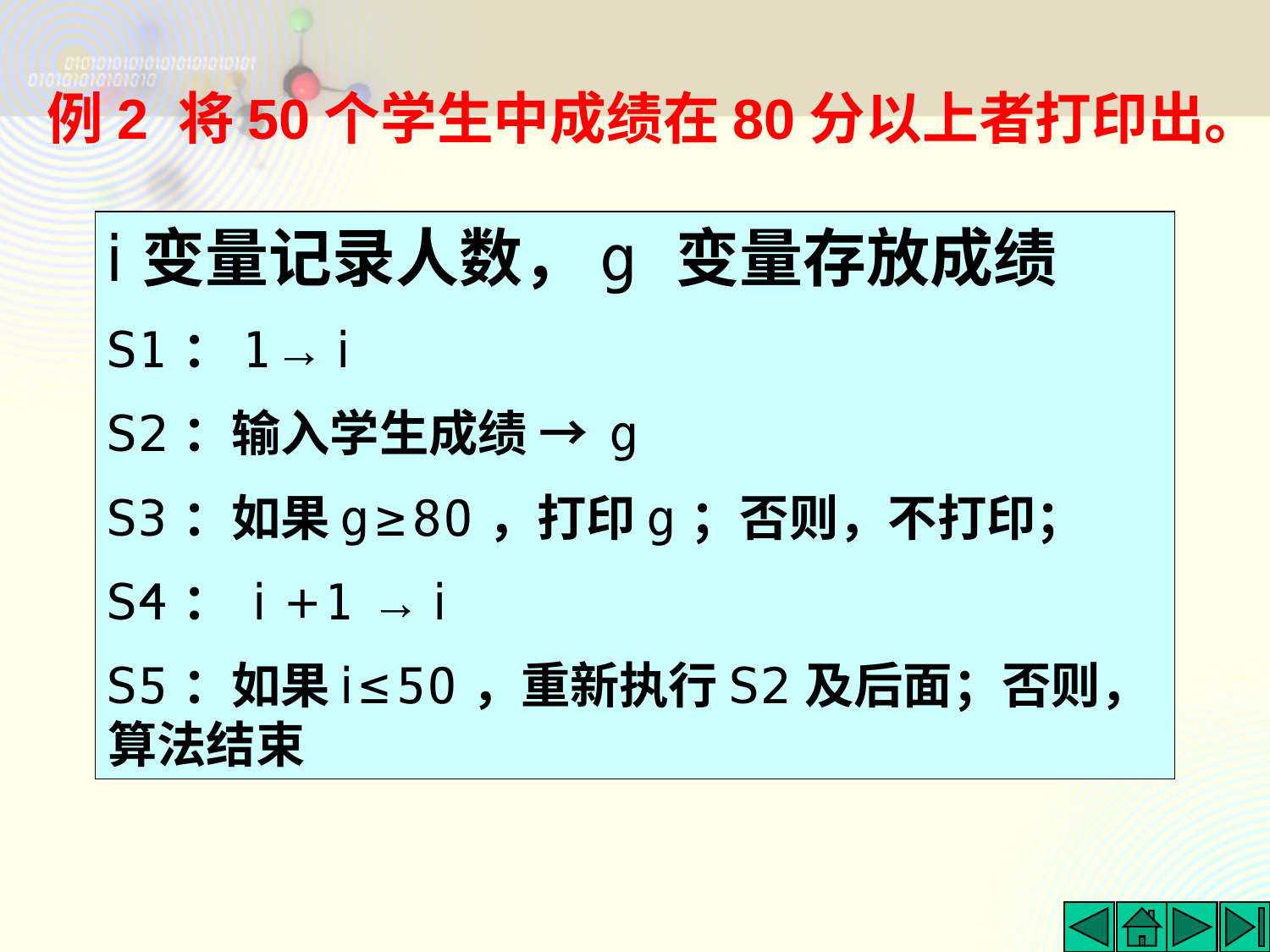

例2 将50个学生中成绩在80分以上者打印出。
i变量记录人数，g 变量存放成绩
S1：1→ i
S2：输入学生成绩 → g
S3：如果g≥80，打印g；否则，不打印；
S4： i +1 → i
S5：如果i≤50，重新执行S2及后面；否则，算法结束